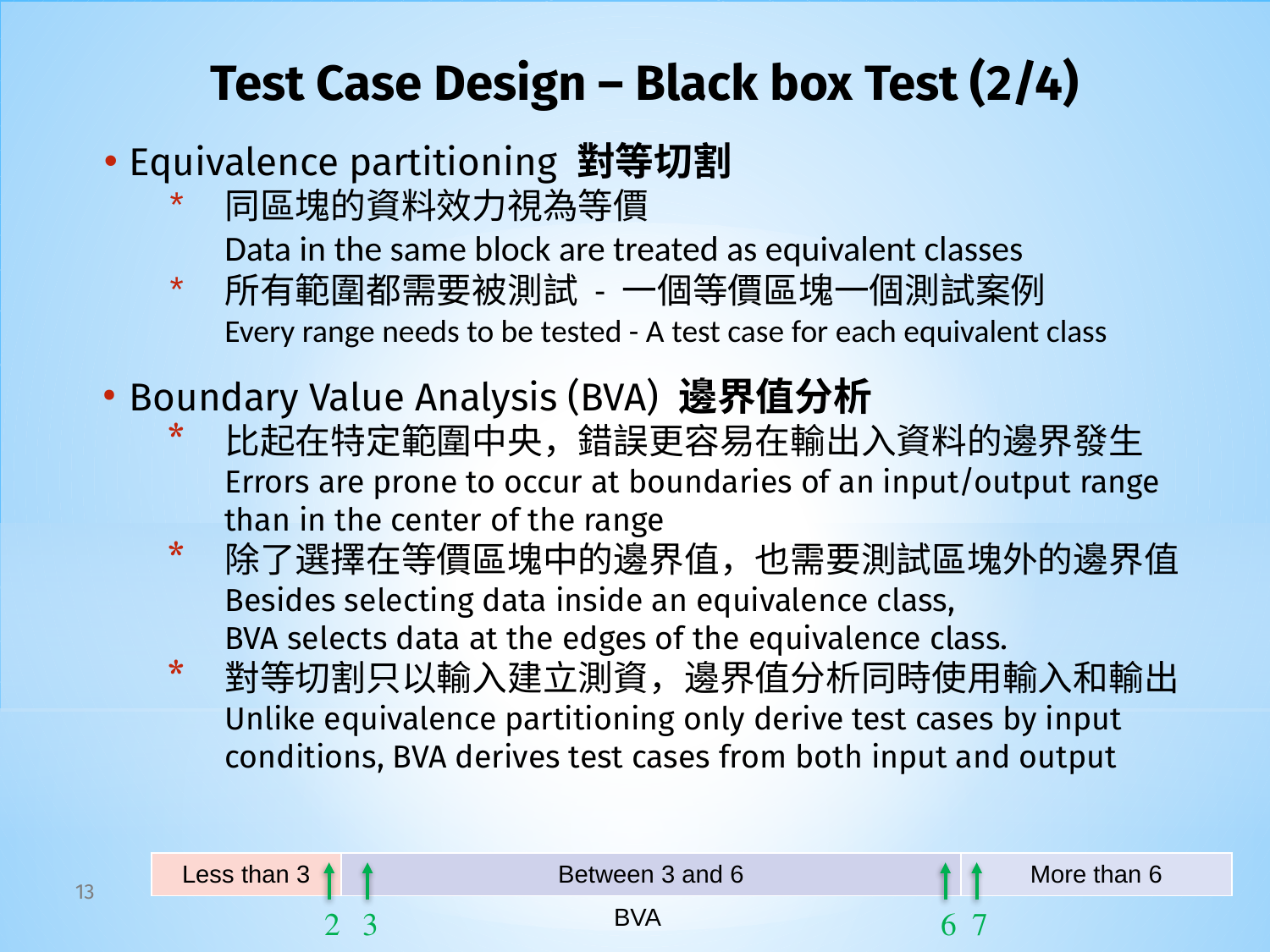

# Test Case Design – Black box Test (2/4)
Equivalence partitioning 對等切割
同區塊的資料效力視為等價
Data in the same block are treated as equivalent classes
所有範圍都需要被測試 - 一個等價區塊一個測試案例
Every range needs to be tested - A test case for each equivalent class
Boundary Value Analysis (BVA) 邊界值分析
比起在特定範圍中央，錯誤更容易在輸出入資料的邊界發生
Errors are prone to occur at boundaries of an input/output range than in the center of the range
除了選擇在等價區塊中的邊界值，也需要測試區塊外的邊界值
Besides selecting data inside an equivalence class,
BVA selects data at the edges of the equivalence class.
對等切割只以輸入建立測資，邊界值分析同時使用輸入和輸出
Unlike equivalence partitioning only derive test cases by input conditions, BVA derives test cases from both input and output
| Less than 3 | Between 3 and 6 | More than 6 |
| --- | --- | --- |
2
3
6
7
13
BVA